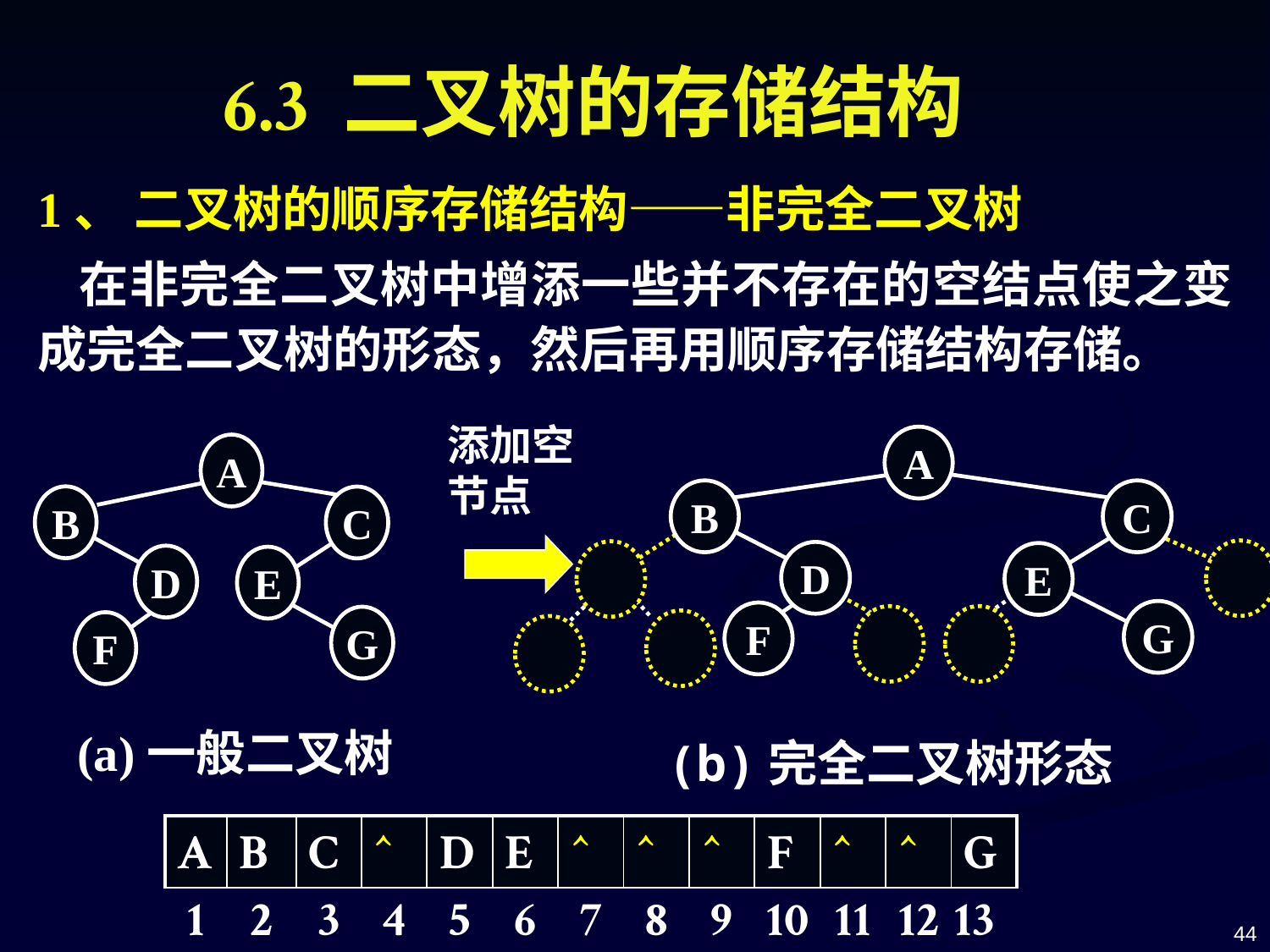

# 6.3 二叉树的存储结构
1、 二叉树的顺序存储结构——非完全二叉树
   在非完全二叉树中增添一些并不存在的空结点使之变成完全二叉树的形态，然后再用顺序存储结构存储。
添加空节点
A

B
C

D

E

G

F

A

B
C

D
E

G

F

(a)一般二叉树
(b)完全二叉树形态
| A | B | C | ^ | D | E | ^ | ^ | ^ | F | ^ | ^ | G |
| --- | --- | --- | --- | --- | --- | --- | --- | --- | --- | --- | --- | --- |
| 1 | 2 | 3 | 4 | 5 | 6 | 7 | 8 | 9 | 10 | 11 | 12 | 13 |
44